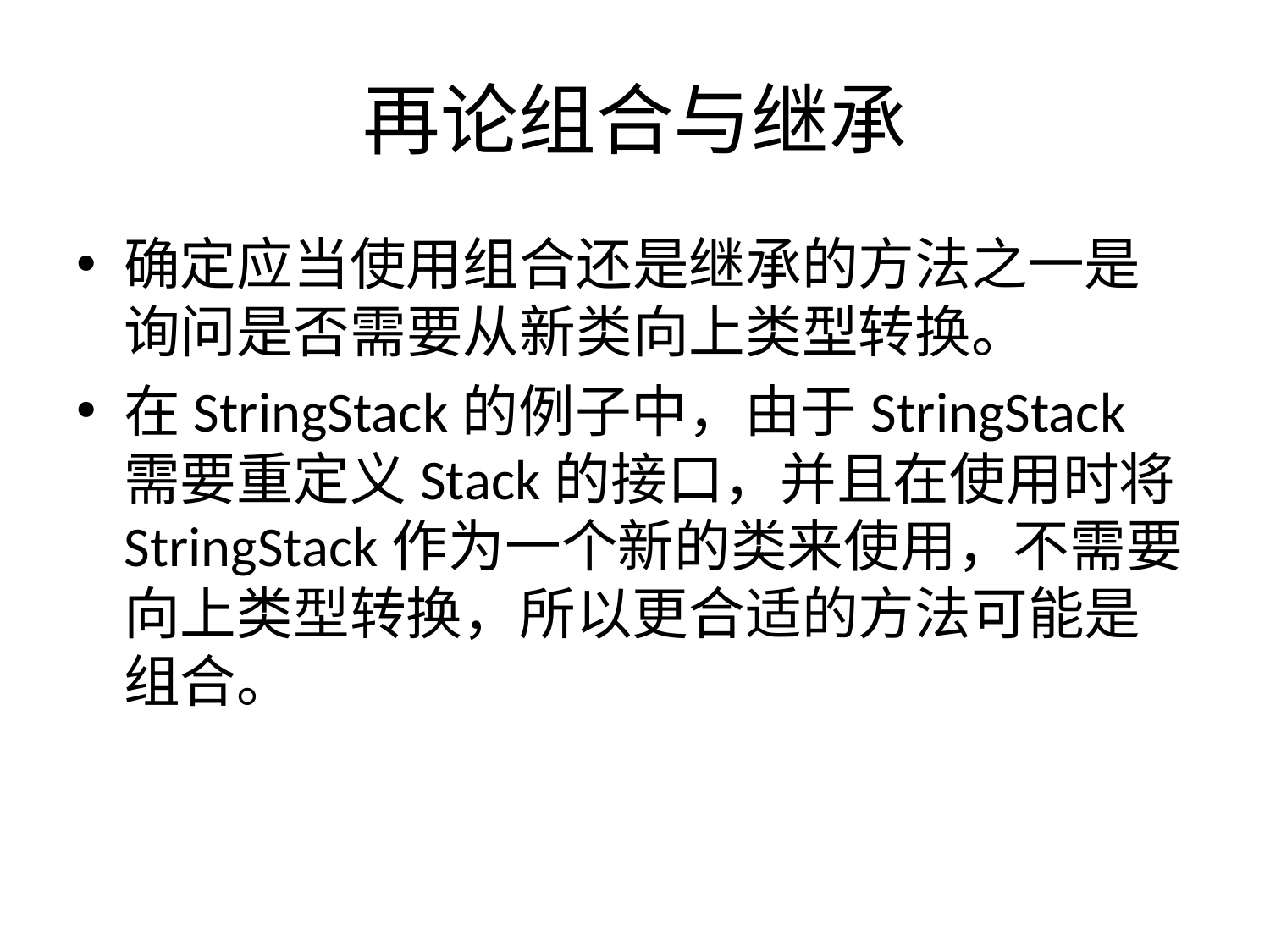

# 再论组合与继承
确定应当使用组合还是继承的方法之一是询问是否需要从新类向上类型转换。
在StringStack的例子中，由于StringStack需要重定义Stack的接口，并且在使用时将StringStack作为一个新的类来使用，不需要向上类型转换，所以更合适的方法可能是组合。